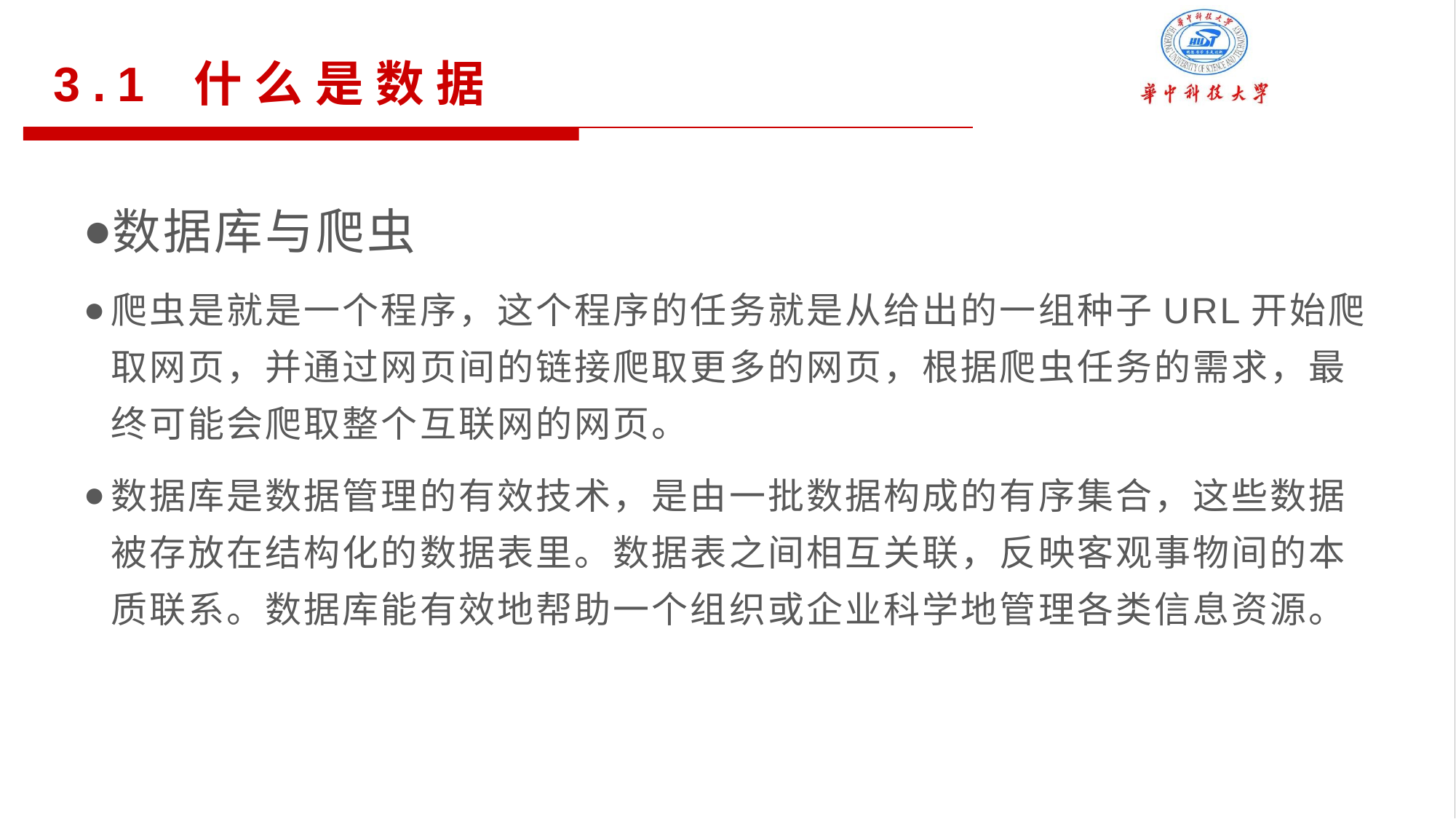

3.1 什么是数据

数据库与爬虫
爬虫是就是一个程序，这个程序的任务就是从给出的一组种子URL开始爬取网页，并通过网页间的链接爬取更多的网页，根据爬虫任务的需求，最终可能会爬取整个互联网的网页。
数据库是数据管理的有效技术，是由一批数据构成的有序集合，这些数据被存放在结构化的数据表里。数据表之间相互关联，反映客观事物间的本质联系。数据库能有效地帮助一个组织或企业科学地管理各类信息资源。